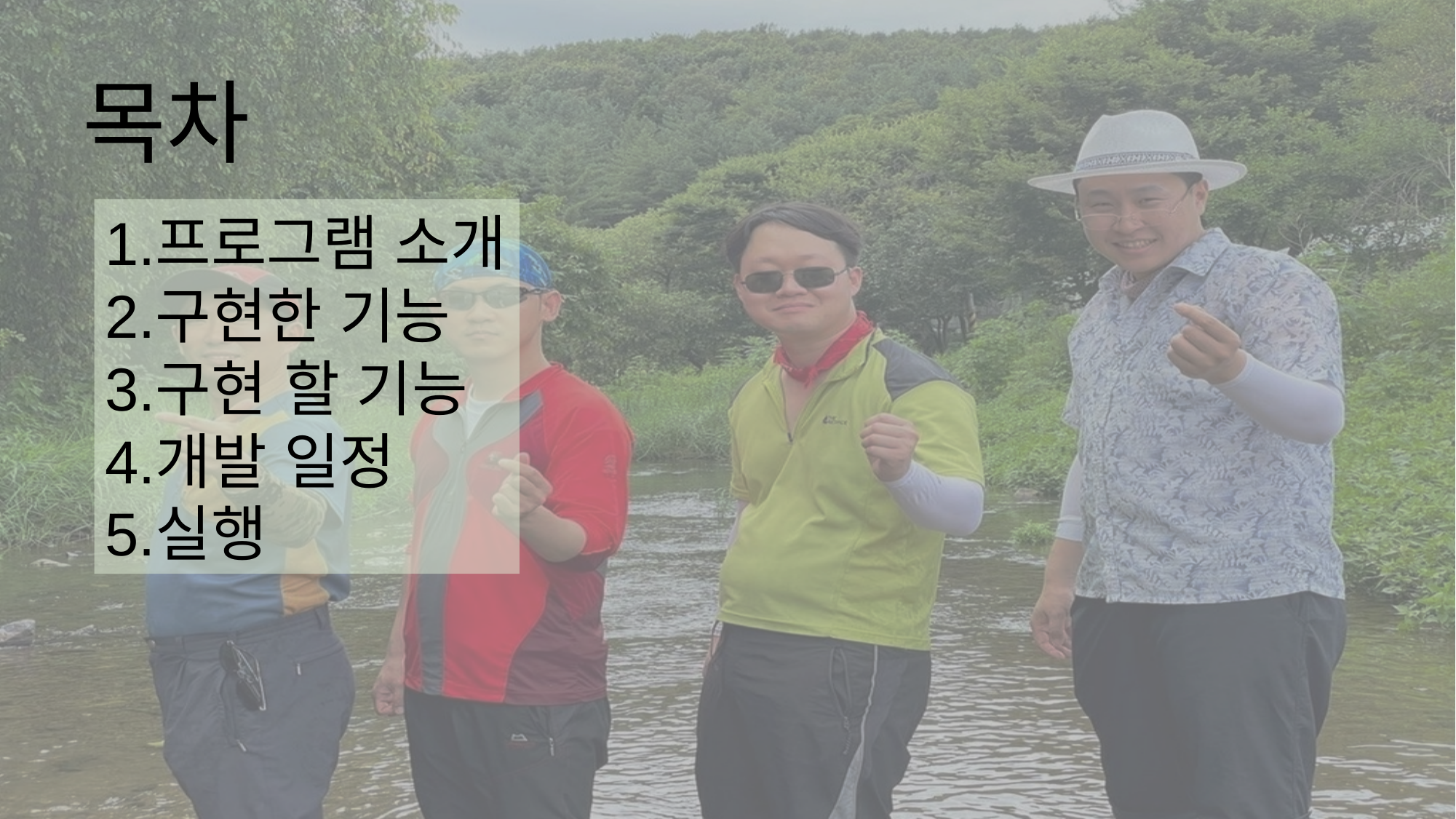

# 목차
프로그램 소개
구현한 기능
구현 할 기능
개발 일정
실행